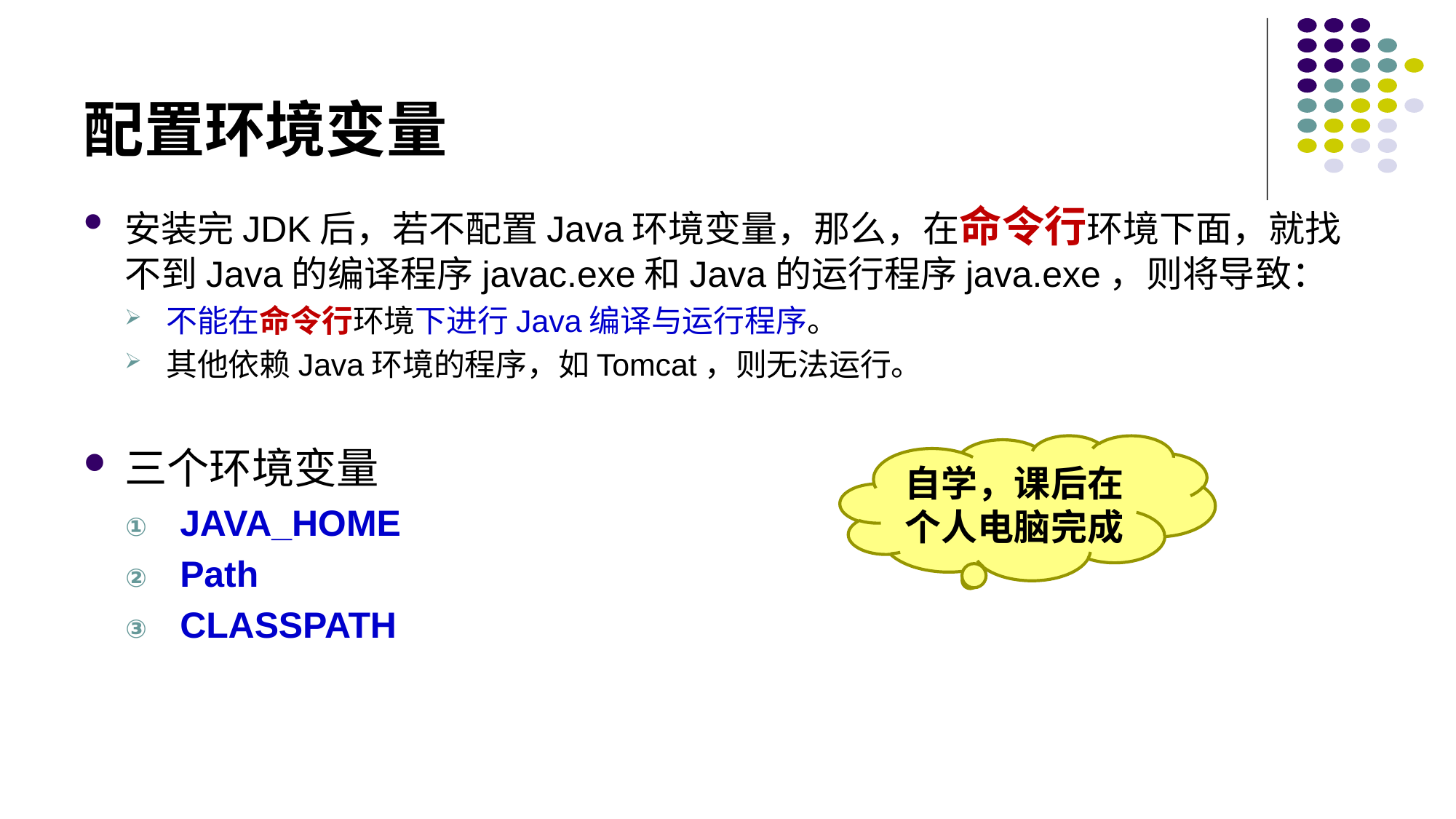

# 配置环境变量
安装完JDK后，若不配置Java环境变量，那么，在命令行环境下面，就找不到Java的编译程序javac.exe和Java的运行程序java.exe，则将导致：
不能在命令行环境下进行Java编译与运行程序。
其他依赖Java环境的程序，如Tomcat，则无法运行。

三个环境变量
JAVA_HOME
Path
CLASSPATH
自学，课后在个人电脑完成
26